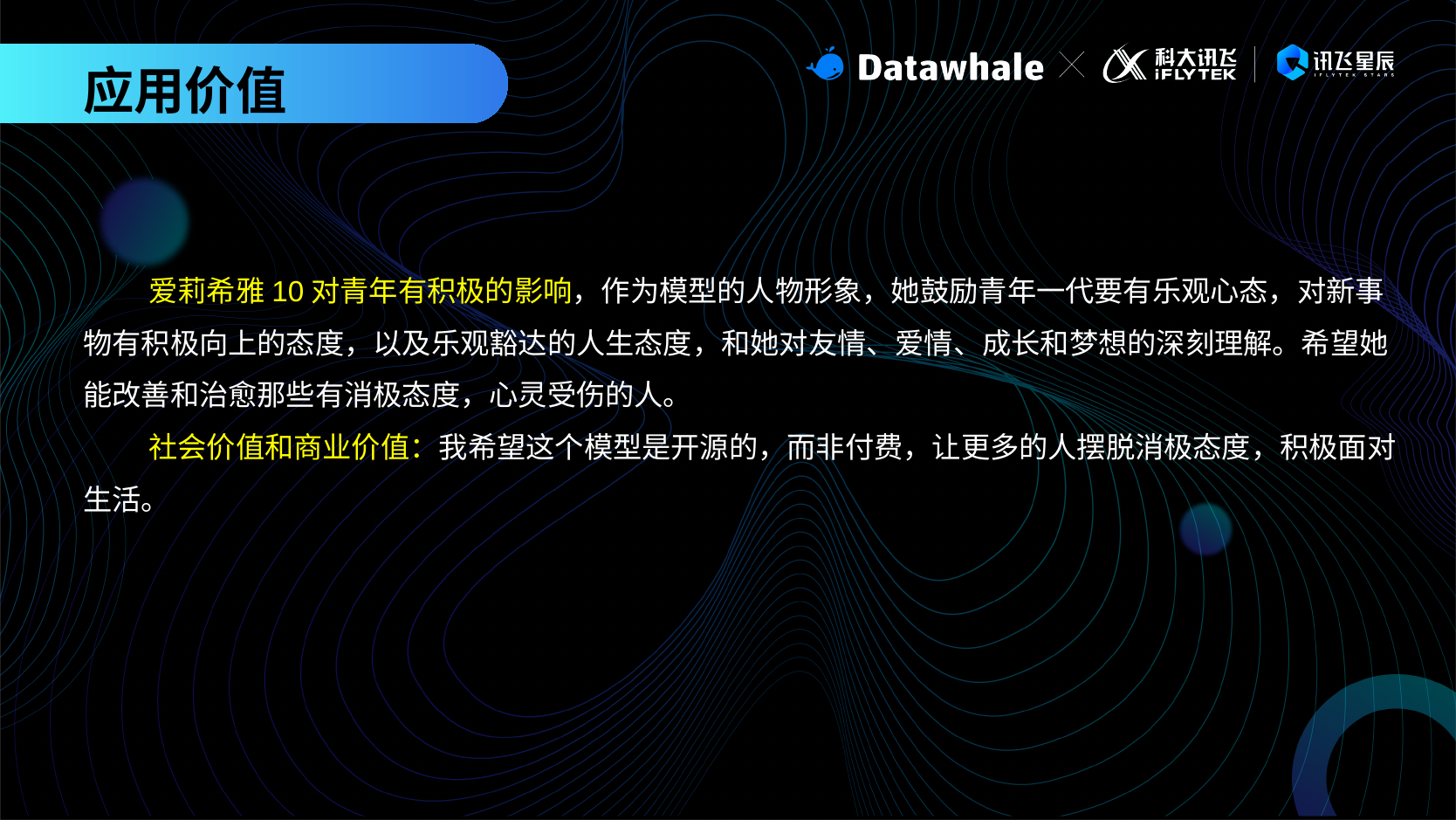

应用价值

爱莉希雅10对青年有积极的影响，作为模型的人物形象，她鼓励青年一代要有乐观心态，对新事物有积极向上的态度，以及乐观豁达的人生态度，和她对友情、爱情、成长和梦想的深刻理解。希望她能改善和治愈那些有消极态度，心灵受伤的人。
社会价值和商业价值：我希望这个模型是开源的，而非付费，让更多的人摆脱消极态度，积极面对生活。